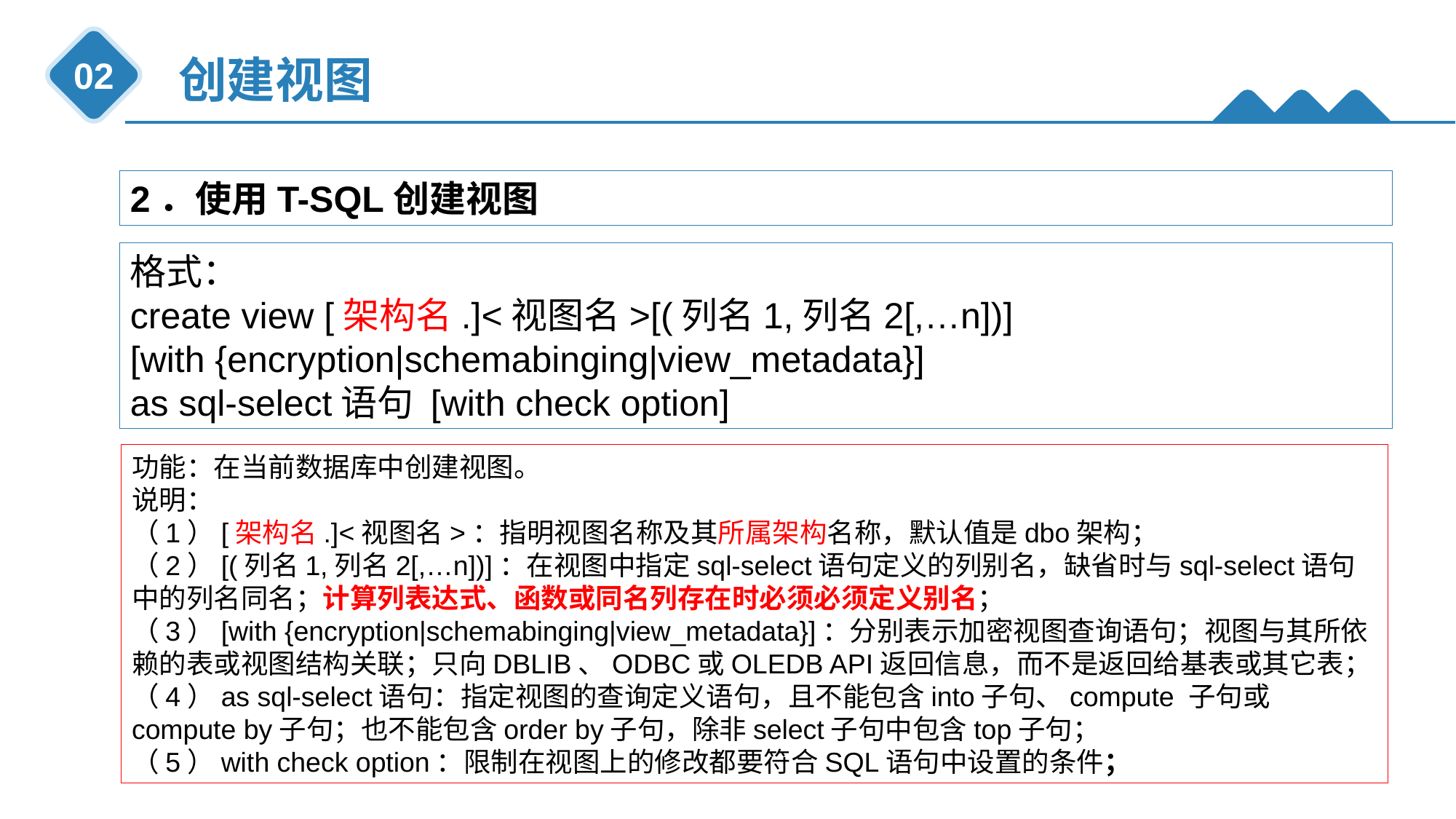

创建视图
02

2．使用T-SQL创建视图
格式：
create view [架构名.]<视图名>[(列名1,列名2[,…n])]
[with {encryption|schemabinging|view_metadata}]
as sql-select语句 [with check option]
功能：在当前数据库中创建视图。
说明：
（1）[架构名.]<视图名>：指明视图名称及其所属架构名称，默认值是dbo架构；
（2）[(列名1,列名2[,…n])]：在视图中指定sql-select语句定义的列别名，缺省时与sql-select语句中的列名同名；计算列表达式、函数或同名列存在时必须必须定义别名；
（3）[with {encryption|schemabinging|view_metadata}]：分别表示加密视图查询语句；视图与其所依赖的表或视图结构关联；只向DBLIB、ODBC或OLEDB API返回信息，而不是返回给基表或其它表；
（4）as sql-select语句：指定视图的查询定义语句，且不能包含into子句、compute 子句或compute by子句；也不能包含order by子句，除非select子句中包含top子句；
（5）with check option：限制在视图上的修改都要符合SQL语句中设置的条件；